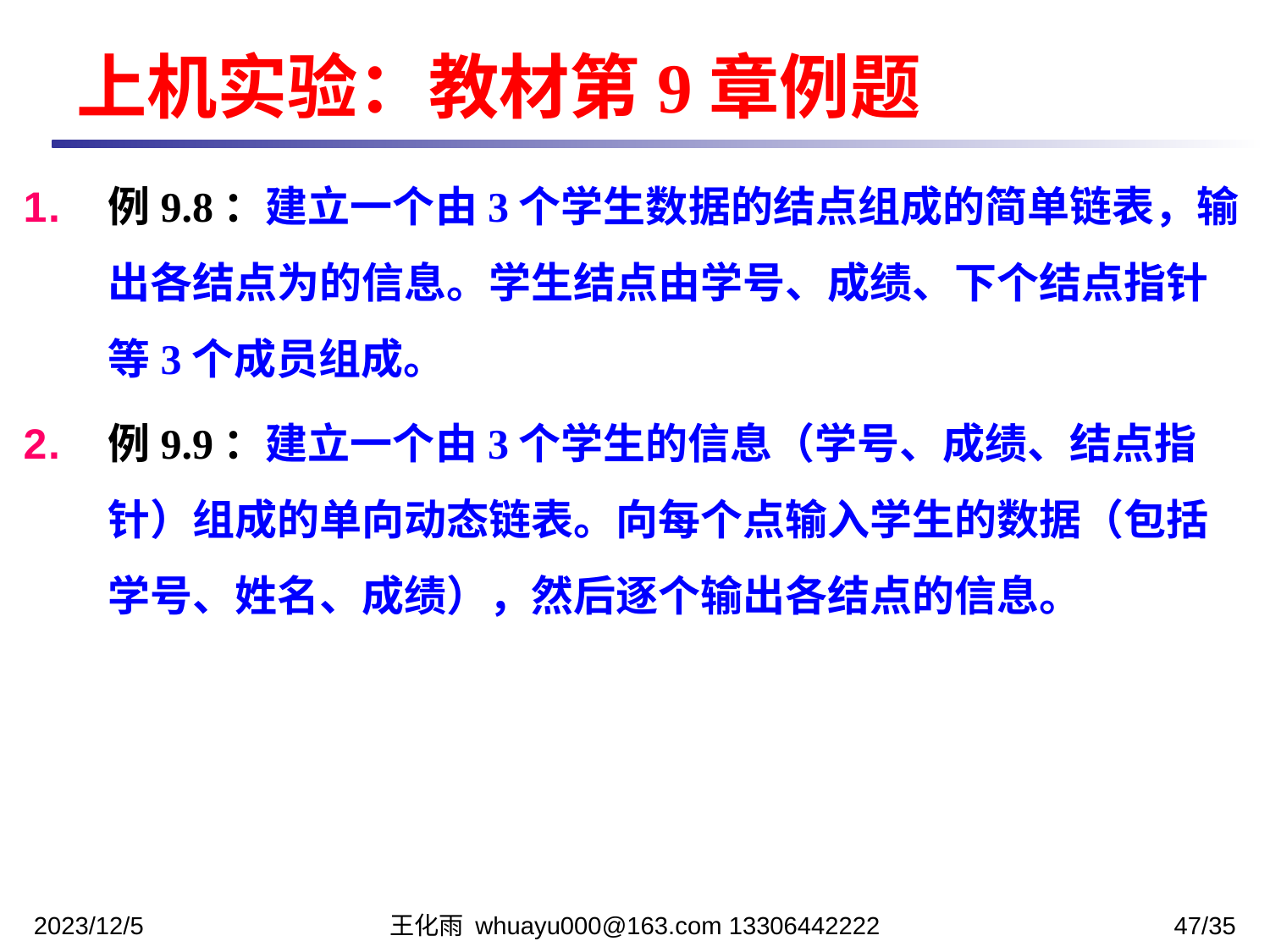

上机实验：教材第9章例题
例9.8：建立一个由3个学生数据的结点组成的简单链表，输出各结点为的信息。学生结点由学号、成绩、下个结点指针等3个成员组成。
例9.9：建立一个由3个学生的信息（学号、成绩、结点指针）组成的单向动态链表。向每个点输入学生的数据（包括学号、姓名、成绩），然后逐个输出各结点的信息。
2023/12/5
王化雨 whuayu000@163.com 13306442222
47/35